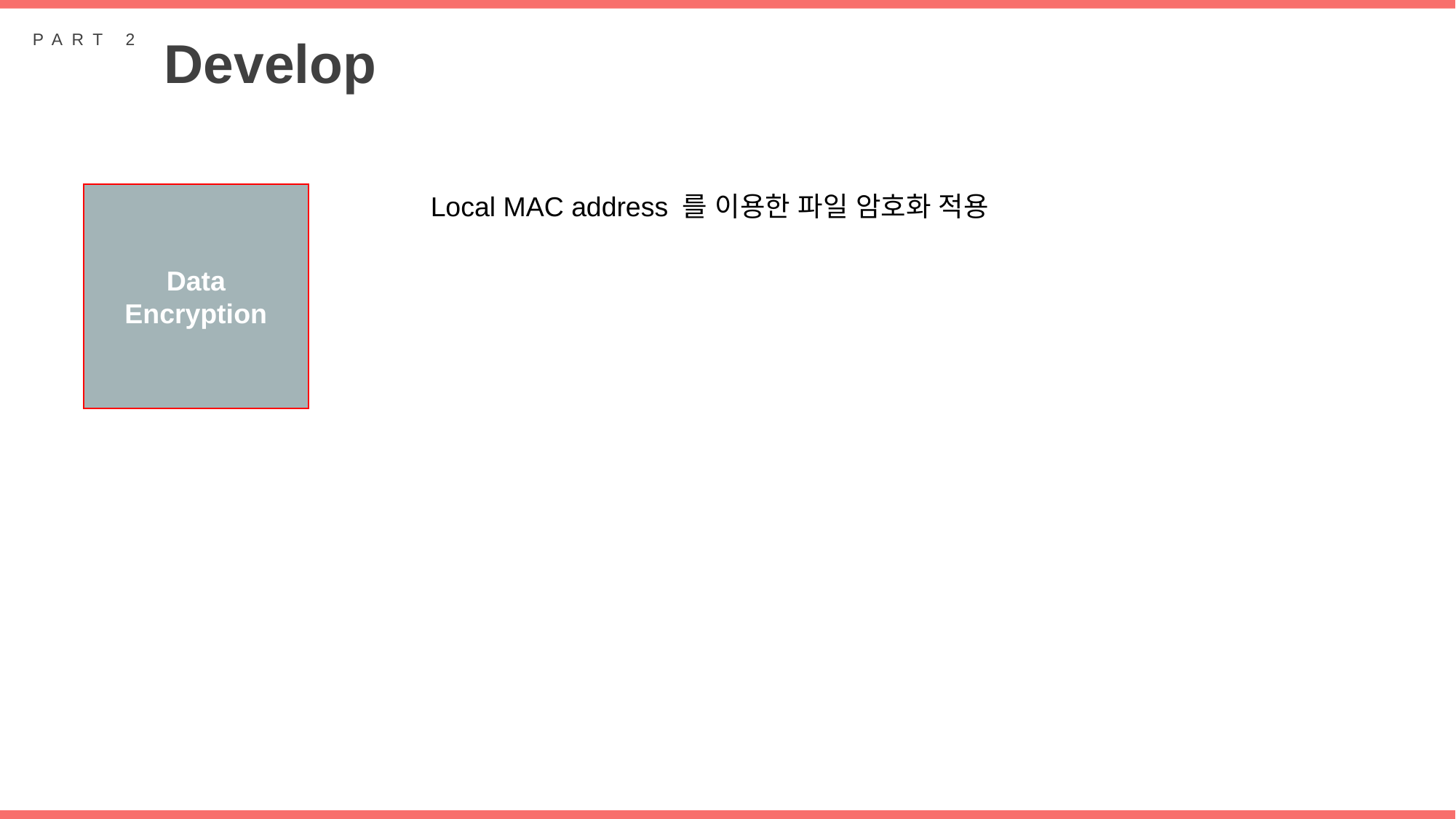

PART 2
Develop
Data
Encryption
Local MAC address 를 이용한 파일 암호화 적용